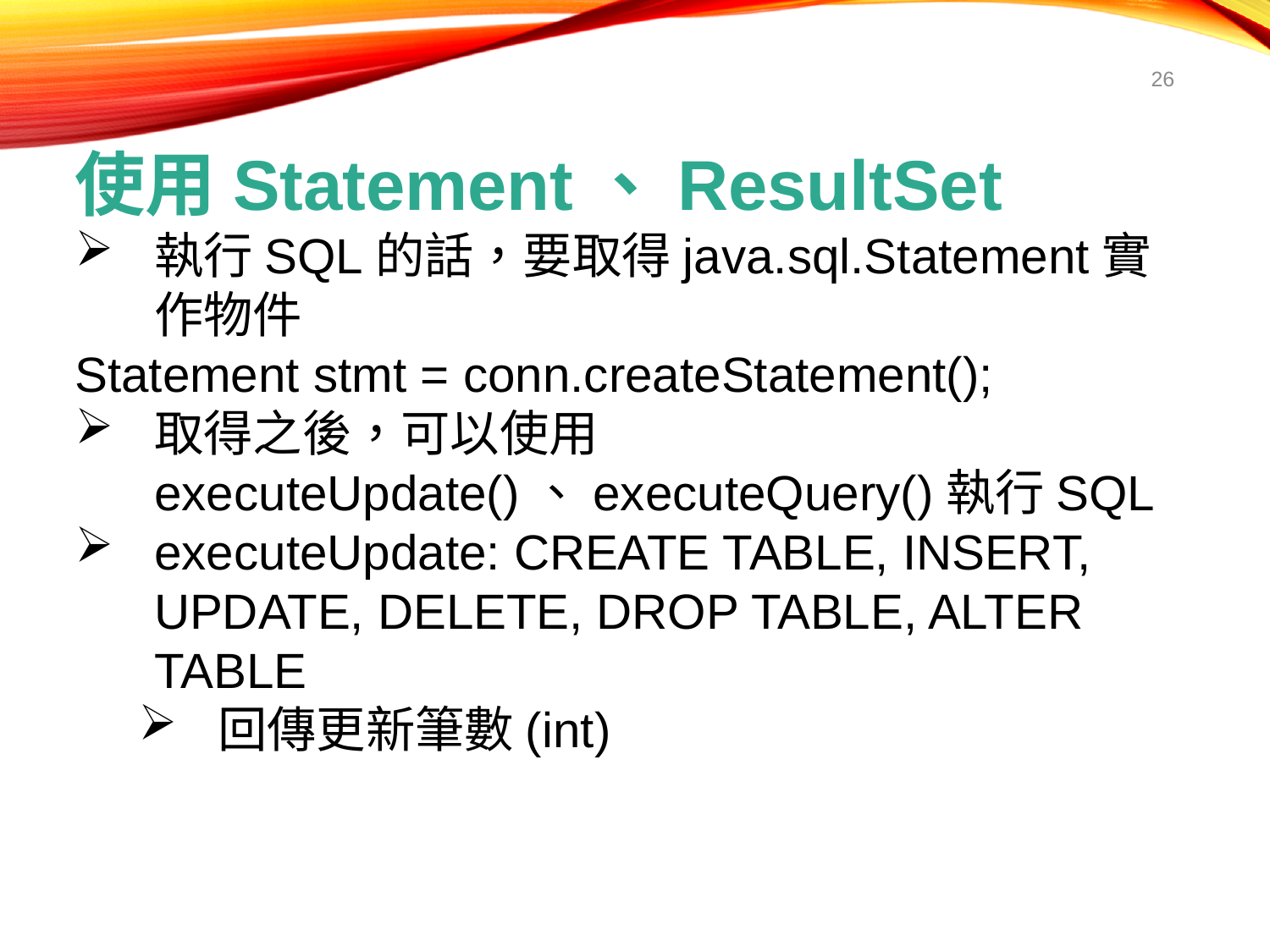

26
使用Statement、ResultSet
執行SQL的話，要取得java.sql.Statement實作物件
Statement stmt = conn.createStatement();
取得之後，可以使用executeUpdate()、executeQuery()執行SQL
executeUpdate: CREATE TABLE, INSERT, UPDATE, DELETE, DROP TABLE, ALTER TABLE
回傳更新筆數(int)